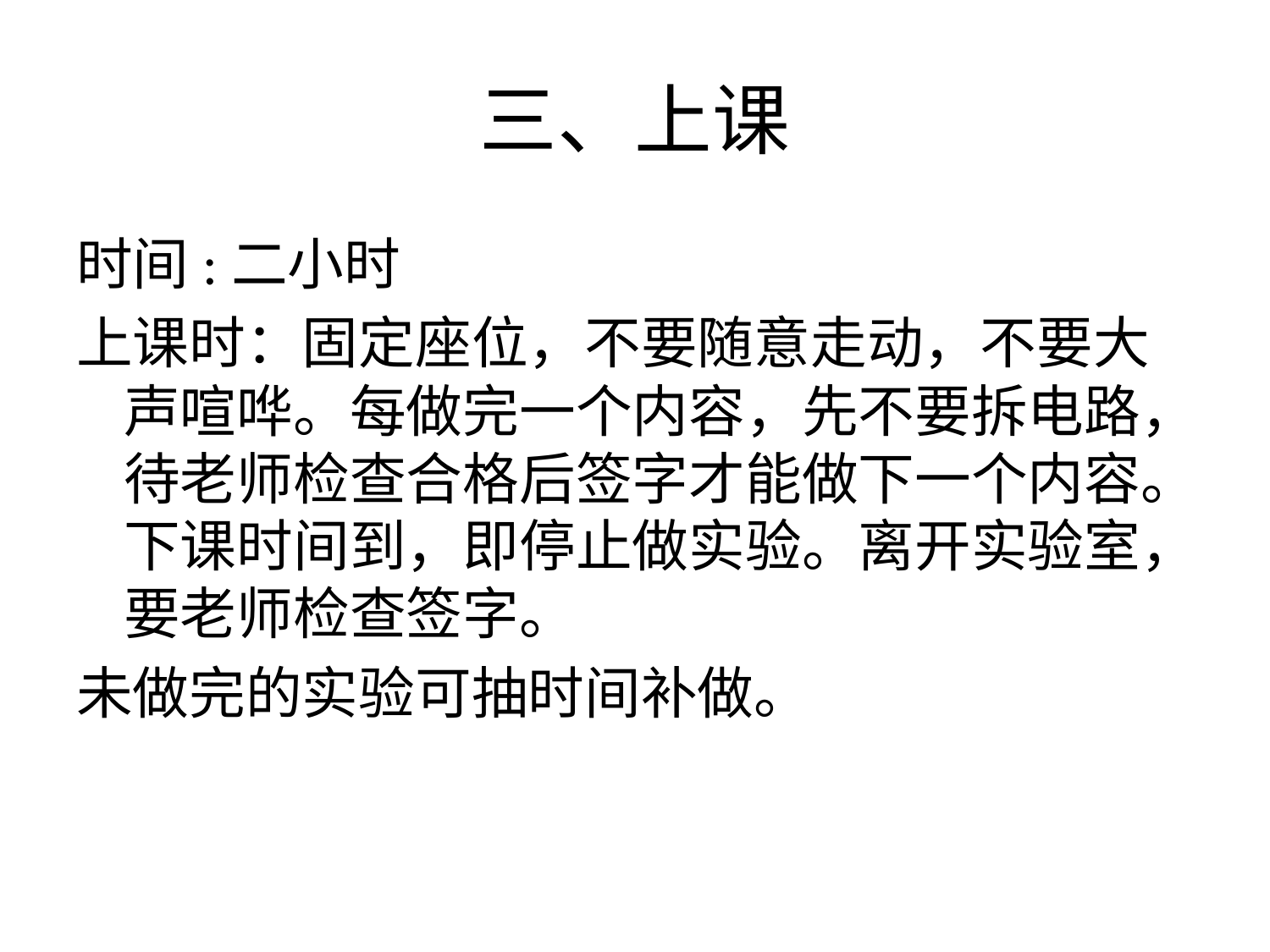

# 三、上课
时间:二小时
上课时：固定座位，不要随意走动，不要大声喧哗。每做完一个内容，先不要拆电路，待老师检查合格后签字才能做下一个内容。下课时间到，即停止做实验。离开实验室，要老师检查签字。
未做完的实验可抽时间补做。